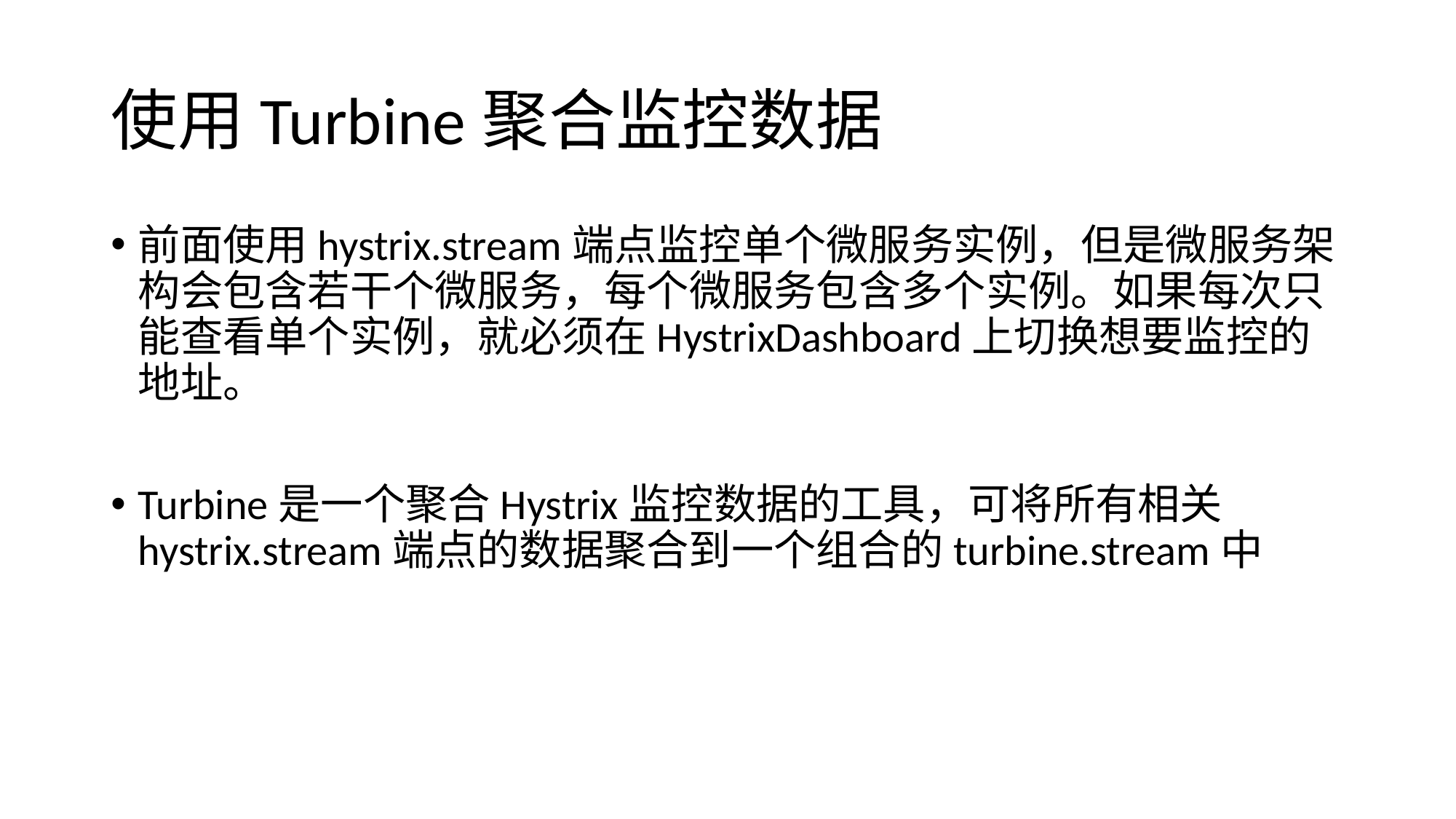

# 使用Turbine聚合监控数据
前面使用hystrix.stream端点监控单个微服务实例，但是微服务架构会包含若干个微服务，每个微服务包含多个实例。如果每次只能查看单个实例，就必须在HystrixDashboard上切换想要监控的地址。

Turbine是一个聚合Hystrix监控数据的工具，可将所有相关hystrix.stream端点的数据聚合到一个组合的turbine.stream中